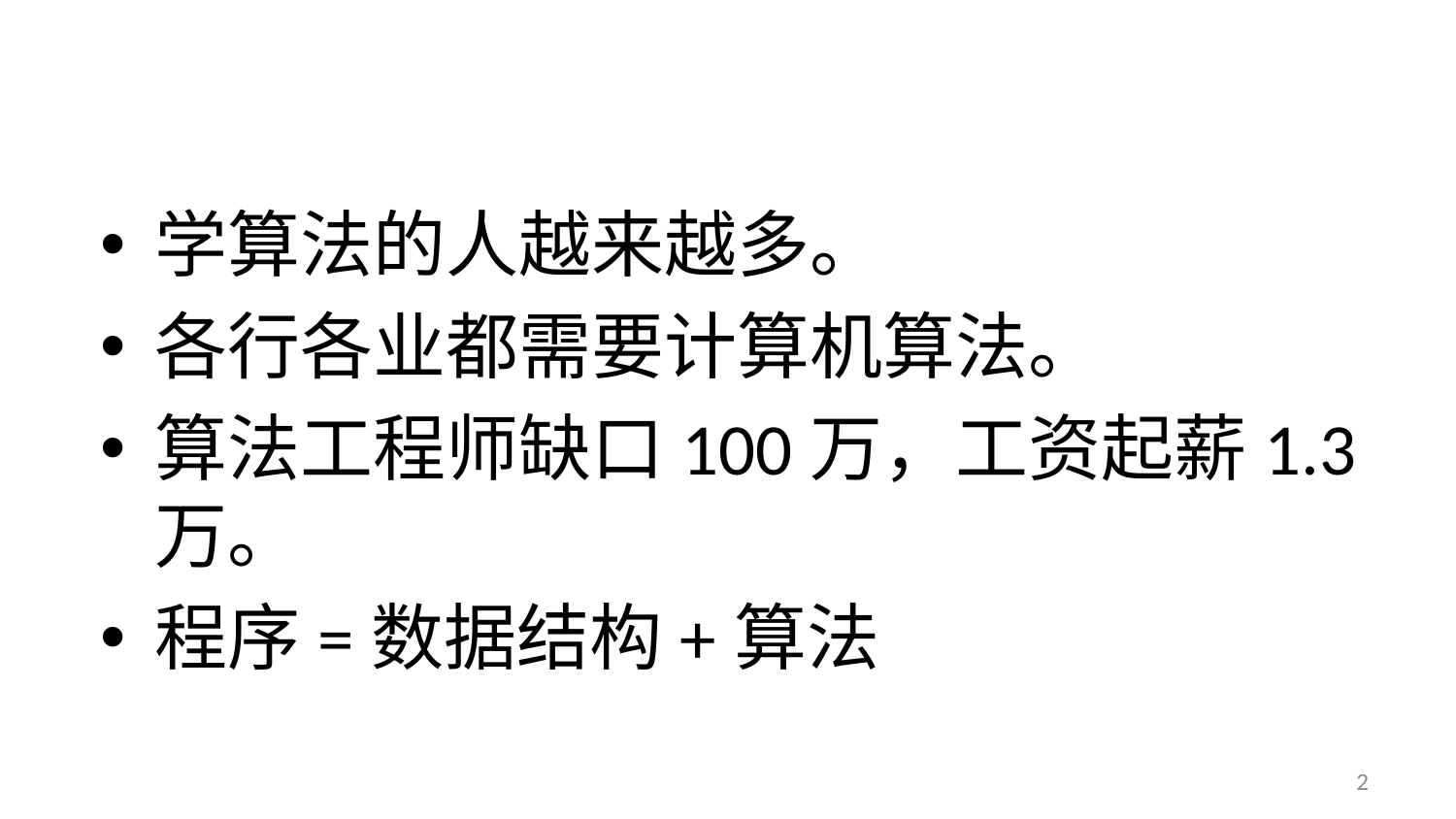

学算法的人越来越多。
各行各业都需要计算机算法。
算法工程师缺口100万，工资起薪1.3万。
程序=数据结构+算法

2